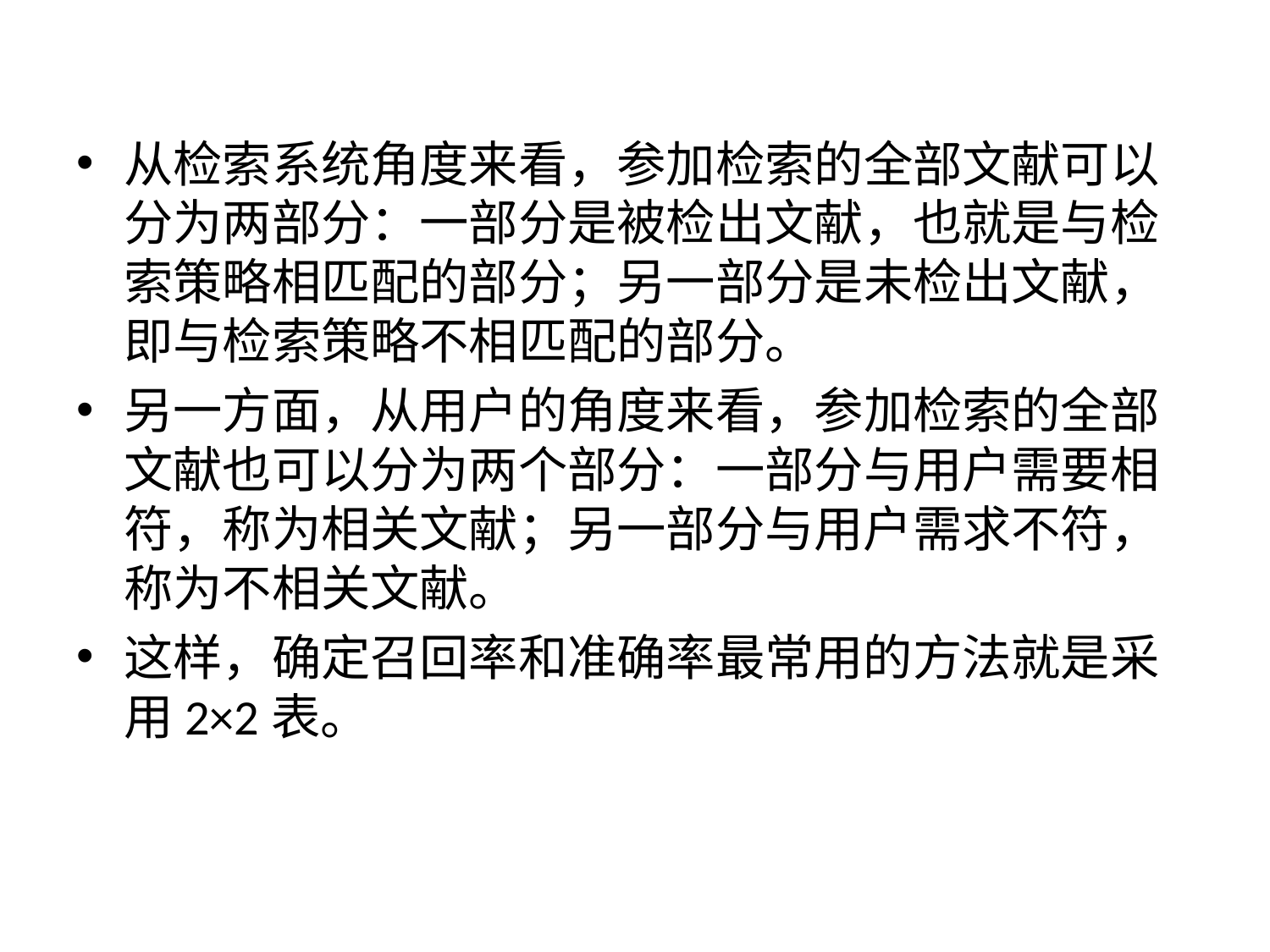

从检索系统角度来看，参加检索的全部文献可以分为两部分：一部分是被检出文献，也就是与检索策略相匹配的部分；另一部分是未检出文献，即与检索策略不相匹配的部分。
另一方面，从用户的角度来看，参加检索的全部文献也可以分为两个部分：一部分与用户需要相符，称为相关文献；另一部分与用户需求不符，称为不相关文献。
这样，确定召回率和准确率最常用的方法就是采用2×2表。